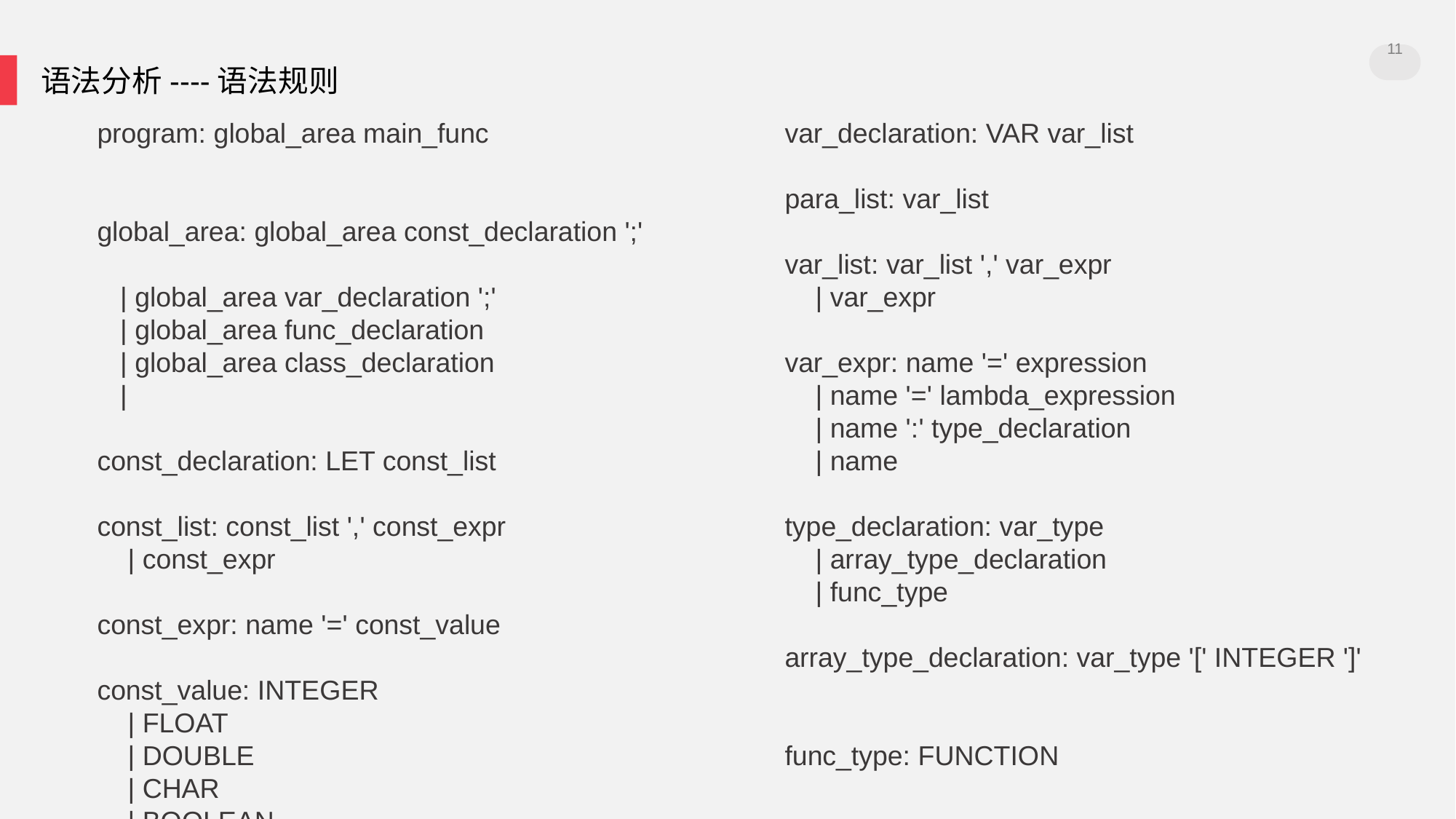

11
语法分析----语法规则
program: global_area main_func

global_area: global_area const_declaration ';'
   | global_area var_declaration ';'
   | global_area func_declaration
   | global_area class_declaration
   |

const_declaration: LET const_list

const_list: const_list ',' const_expr
    | const_expr

const_expr: name '=' const_value

const_value: INTEGER
    | FLOAT
    | DOUBLE
    | CHAR
    | BOOLEAN
    | STRING

var_declaration: VAR var_list

para_list: var_list

var_list: var_list ',' var_expr
    | var_expr

var_expr: name '=' expression
    | name '=' lambda_expression
    | name ':' type_declaration
    | name

type_declaration: var_type
    | array_type_declaration
    | func_type

array_type_declaration: var_type '[' INTEGER ']'

func_type: FUNCTION